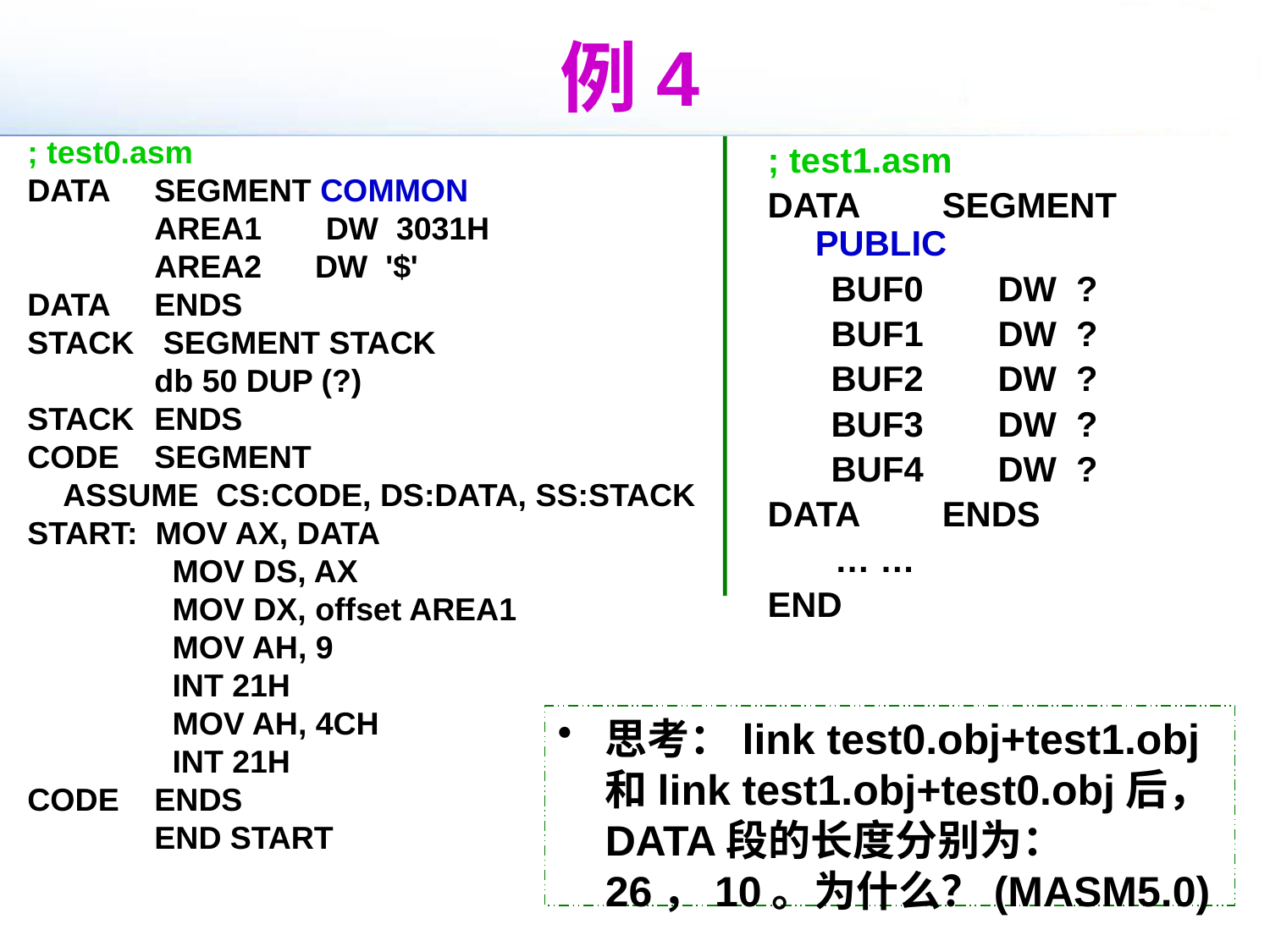

# 例4
; test0.asm
DATA	SEGMENT COMMON
	AREA1	     DW  3031H
	AREA2      DW  '$'
DATA	ENDS
STACK	 SEGMENT STACK
	db 50 DUP (?)
STACK	ENDS
CODE	SEGMENT
    ASSUME  CS:CODE, DS:DATA, SS:STACK
START:  MOV AX, DATA
	  MOV DS, AX
	  MOV DX, offset AREA1
	  MOV AH, 9
	  INT 21H
	  MOV AH, 4CH
	  INT 21H
CODE	ENDS
	END START

; test1.asm
DATA	SEGMENT PUBLIC
BUF0	DW  ?
BUF1	DW  ?
BUF2	DW  ?
BUF3	DW  ?
BUF4	DW  ?
DATA	ENDS
	  … …
END

思考：link test0.obj+test1.obj
和link test1.obj+test0.obj后，
DATA段的长度分别为：26，10。为什么？(MASM5.0)